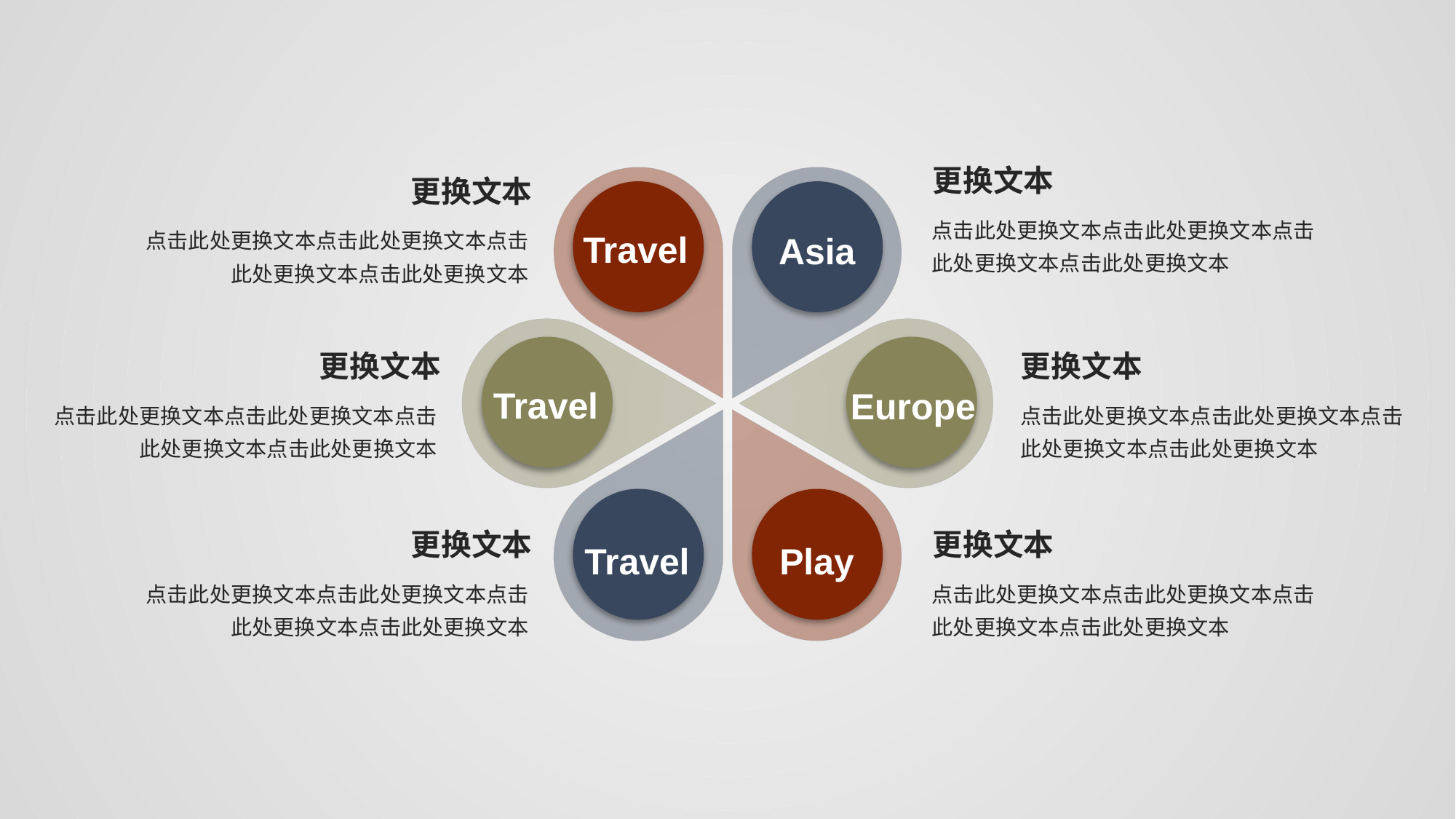

更换文本
点击此处更换文本点击此处更换文本点击此处更换文本点击此处更换文本
更换文本
点击此处更换文本点击此处更换文本点击此处更换文本点击此处更换文本
更换文本
点击此处更换文本点击此处更换文本点击此处更换文本点击此处更换文本
更换文本
点击此处更换文本点击此处更换文本点击此处更换文本点击此处更换文本
更换文本
点击此处更换文本点击此处更换文本点击此处更换文本点击此处更换文本
更换文本
点击此处更换文本点击此处更换文本点击此处更换文本点击此处更换文本

Travel
Asia

Travel
Europe

Travel
Play